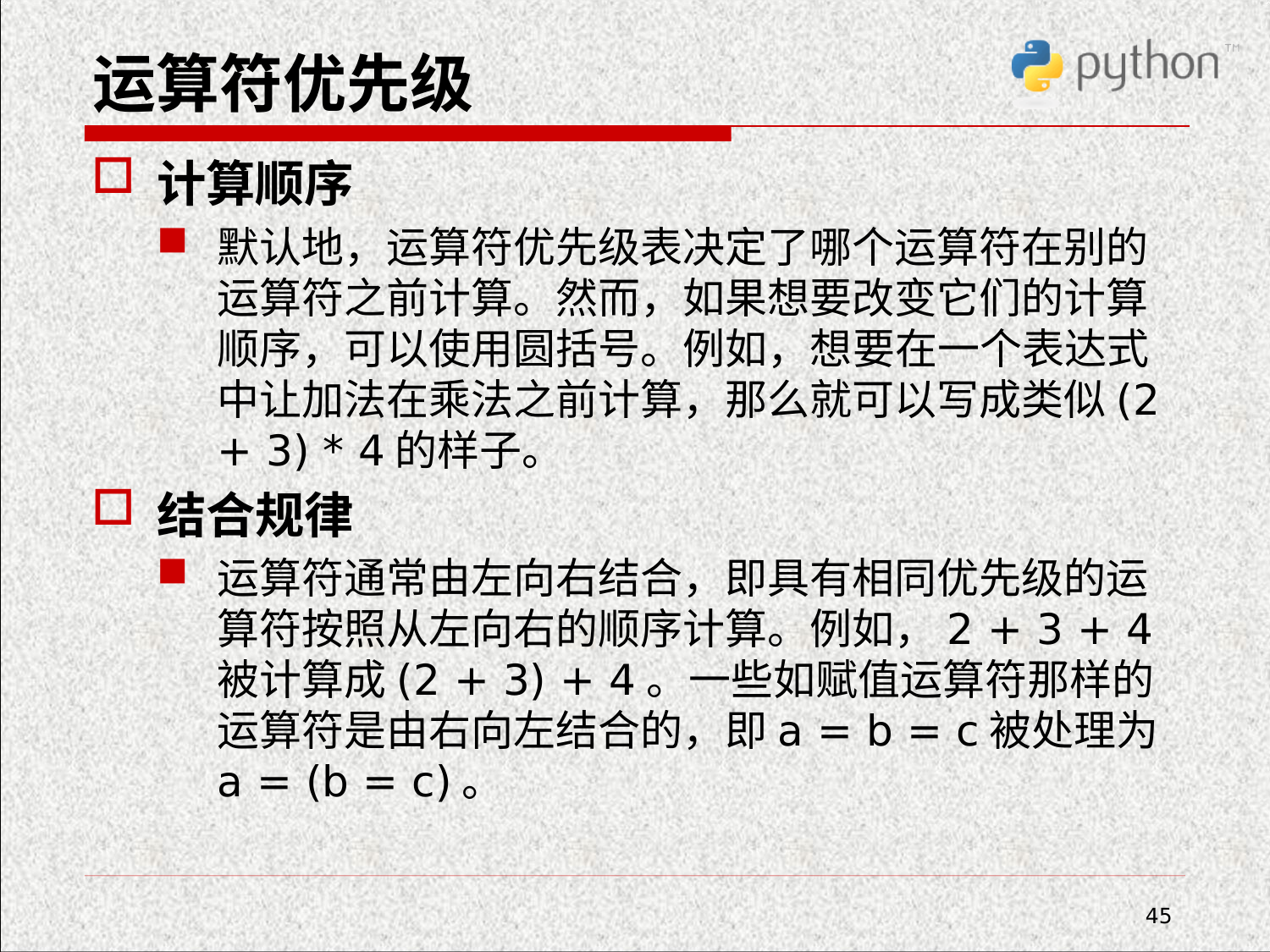

# 运算符优先级
计算顺序
默认地，运算符优先级表决定了哪个运算符在别的运算符之前计算。然而，如果想要改变它们的计算顺序，可以使用圆括号。例如，想要在一个表达式中让加法在乘法之前计算，那么就可以写成类似(2 + 3) * 4的样子。
结合规律
运算符通常由左向右结合，即具有相同优先级的运算符按照从左向右的顺序计算。例如，2 + 3 + 4被计算成(2 + 3) + 4。一些如赋值运算符那样的运算符是由右向左结合的，即a = b = c被处理为a = (b = c)。

45